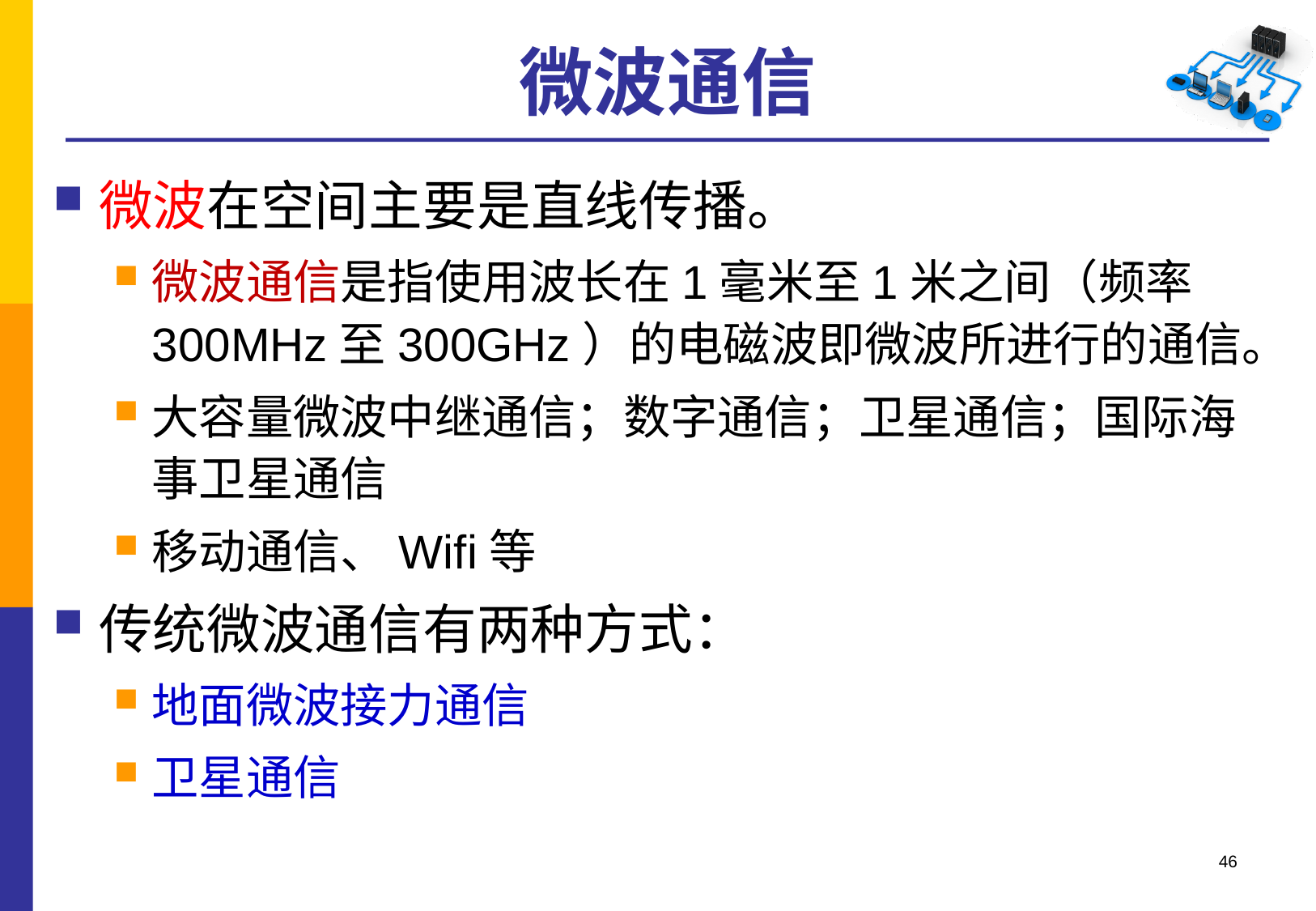

# 微波通信
微波在空间主要是直线传播。
微波通信是指使用波长在1毫米至1米之间（频率300MHz至300GHz）的电磁波即微波所进行的通信。
大容量微波中继通信；数字通信；卫星通信；国际海事卫星通信
移动通信、Wifi等
传统微波通信有两种方式：
地面微波接力通信
卫星通信

46